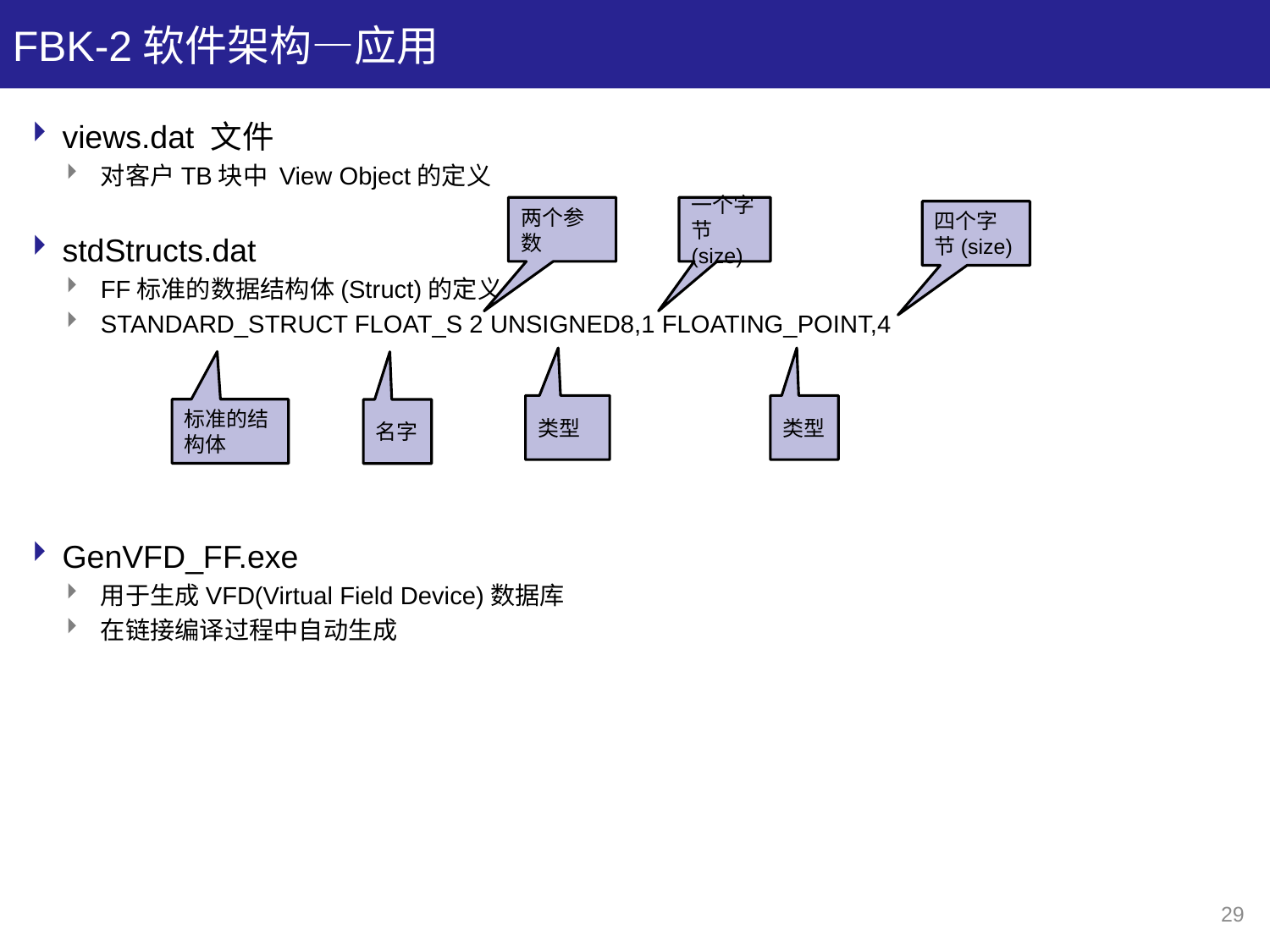

# FBK-2软件架构—应用
views.dat 文件
对客户TB块中 View Object的定义

stdStructs.dat
FF标准的数据结构体(Struct)的定义
STANDARD_STRUCT FLOAT_S 2 UNSIGNED8,1 FLOATING_POINT,4

GenVFD_FF.exe
用于生成VFD(Virtual Field Device)数据库
在链接编译过程中自动生成

两个参数
一个字节(size)
四个字节(size)
类型
类型
标准的结构体
名字
29